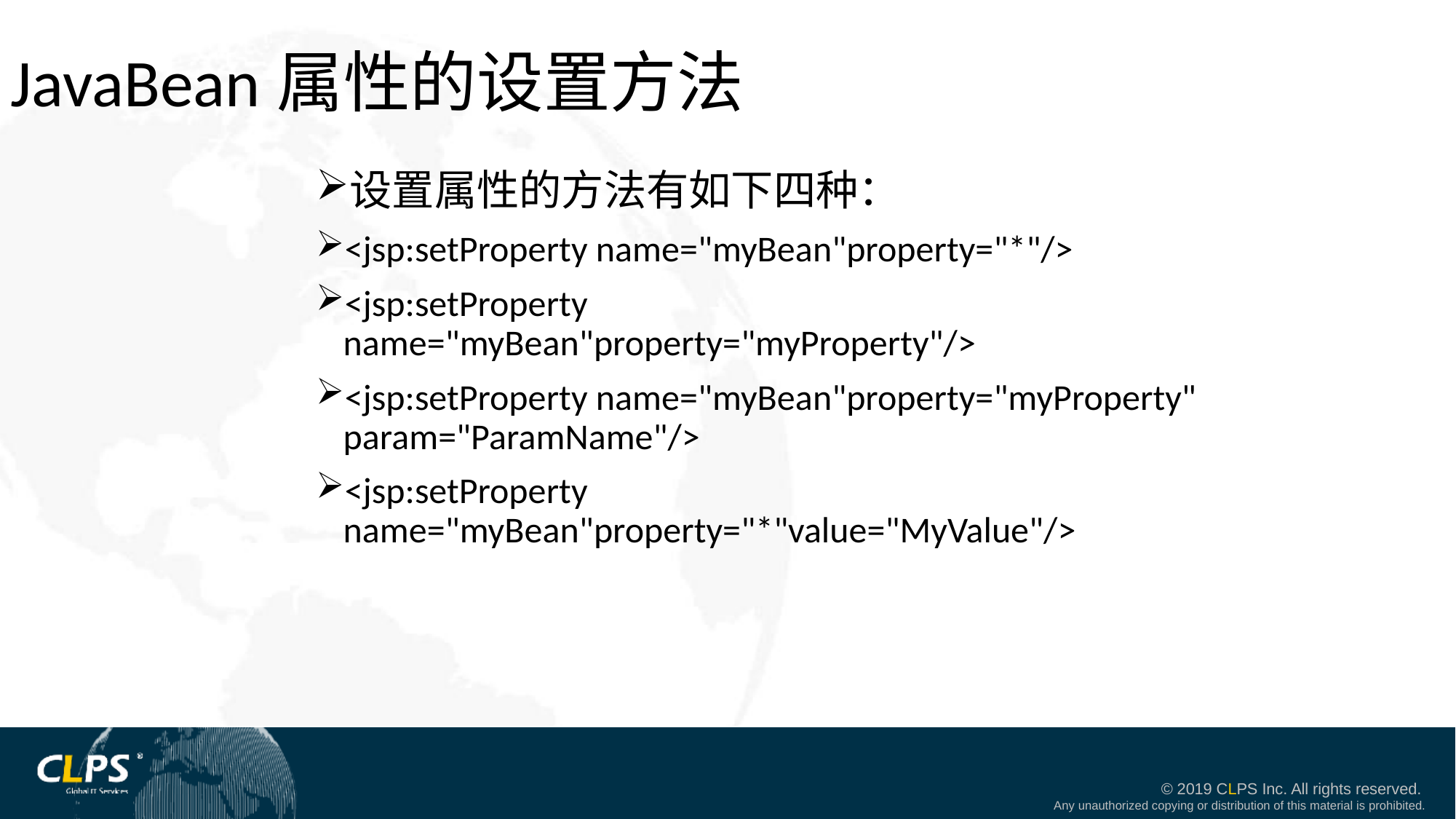

JavaBean属性的设置方法
设置属性的方法有如下四种：
<jsp:setProperty name="myBean"property="*"/>
<jsp:setProperty name="myBean"property="myProperty"/>
<jsp:setProperty name="myBean"property="myProperty" param="ParamName"/>
<jsp:setProperty name="myBean"property="*"value="MyValue"/>